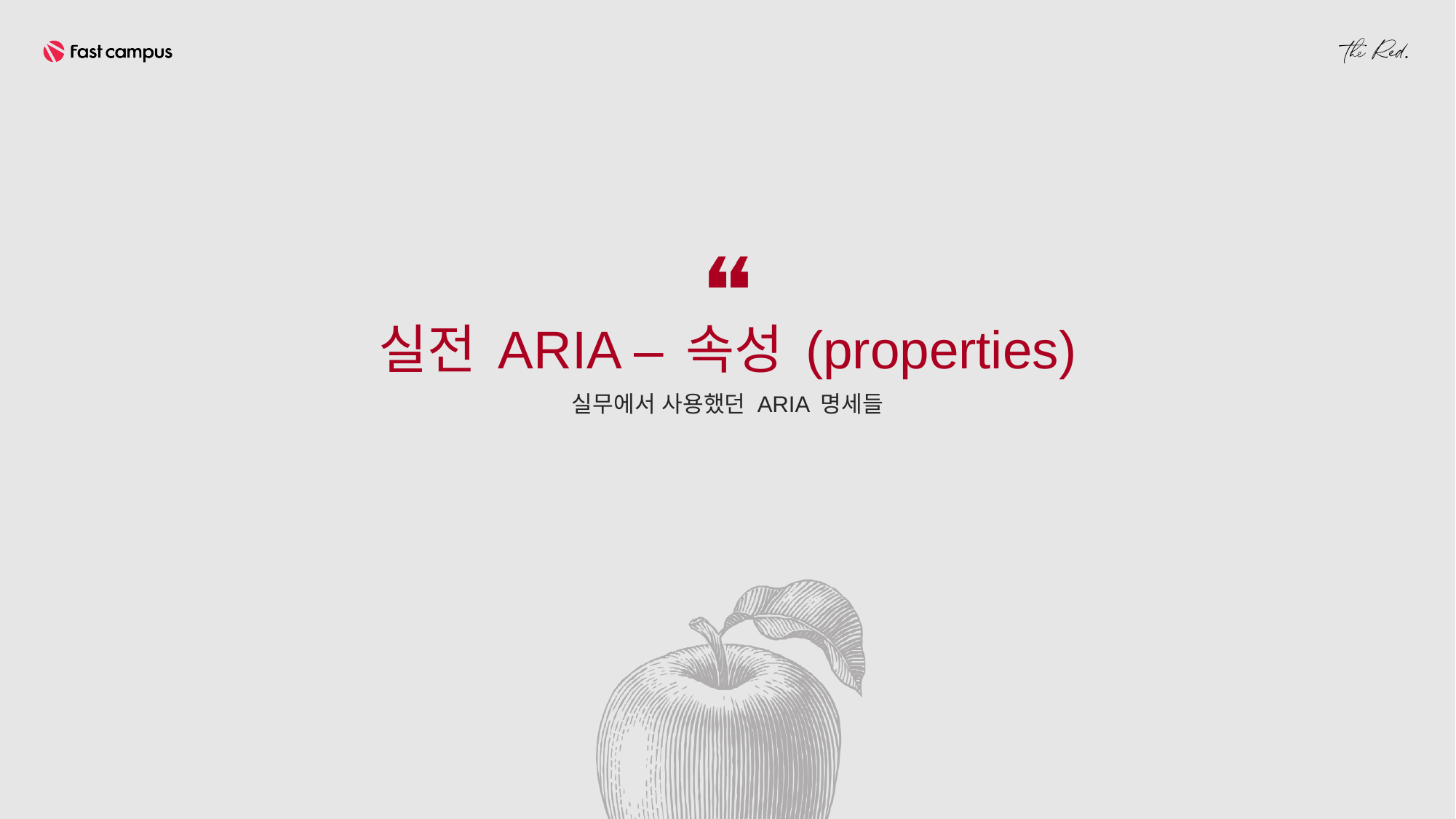

실전 ARIA – 속성 (properties)
실무에서 사용했던 ARIA 명세들